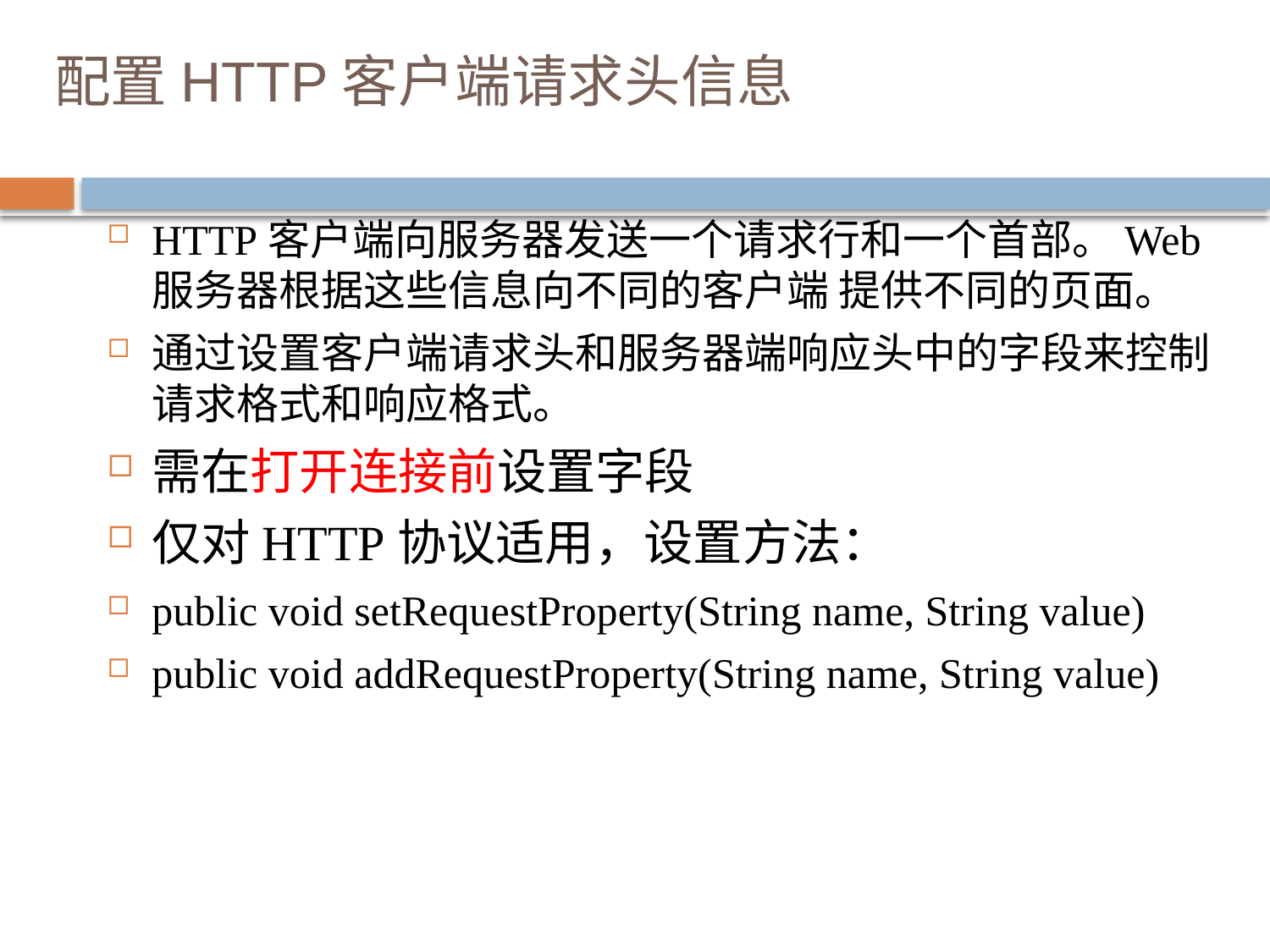

# 配置HTTP客户端请求头信息
HTTP客户端向服务器发送一个请求行和一个首部。Web服务器根据这些信息向不同的客户端 提供不同的页面。
通过设置客户端请求头和服务器端响应头中的字段来控制请求格式和响应格式。
需在打开连接前设置字段
仅对HTTP协议适用，设置方法：
public void setRequestProperty(String name, String value)
public void addRequestProperty(String name, String value)